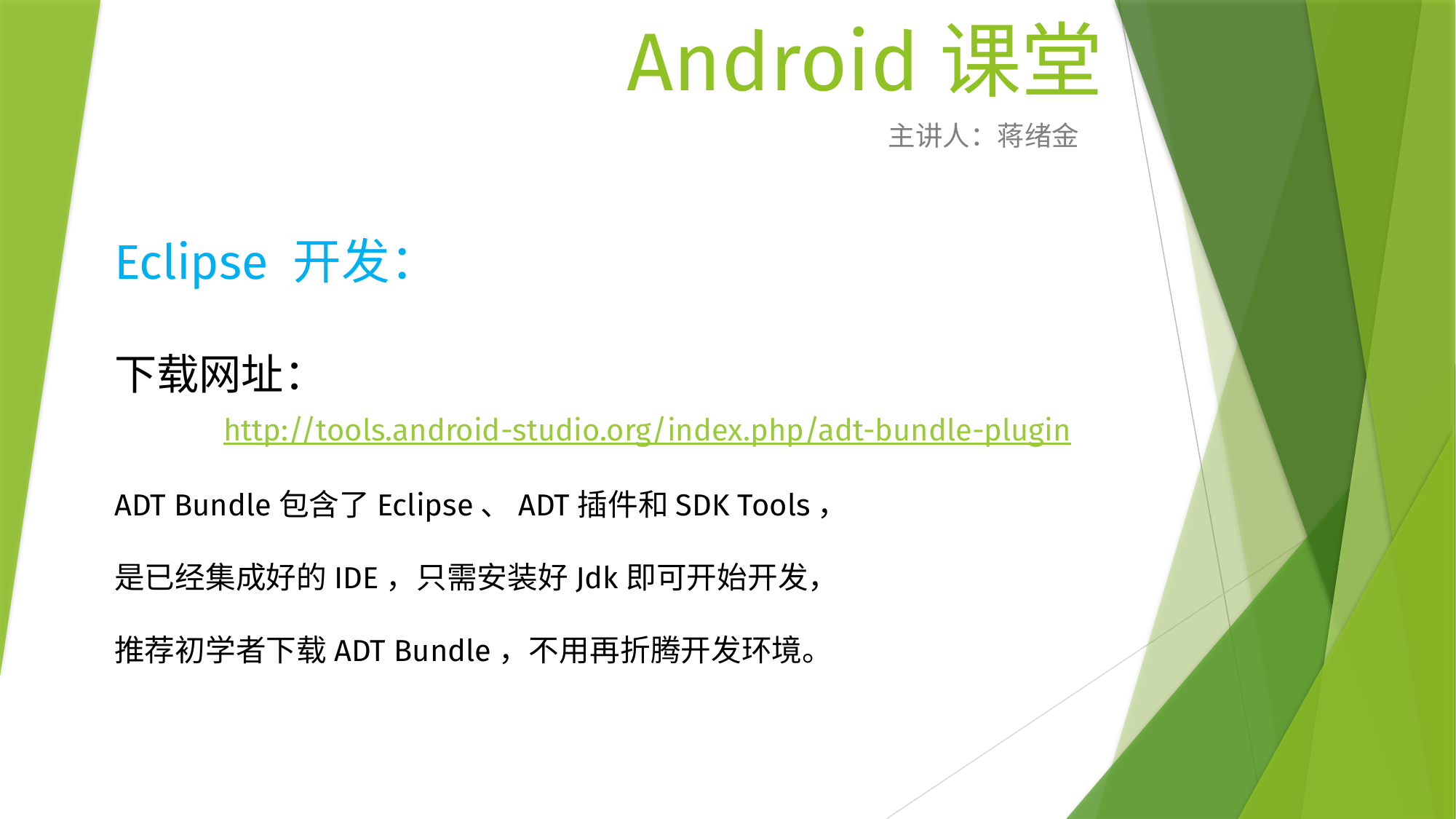

# Android课堂
主讲人：蒋绪金
Eclipse 开发：

下载网址：
	http://tools.android-studio.org/index.php/adt-bundle-plugin

ADT Bundle包含了Eclipse、ADT插件和SDK Tools，

是已经集成好的IDE，只需安装好Jdk即可开始开发，

推荐初学者下载ADT Bundle，不用再折腾开发环境。